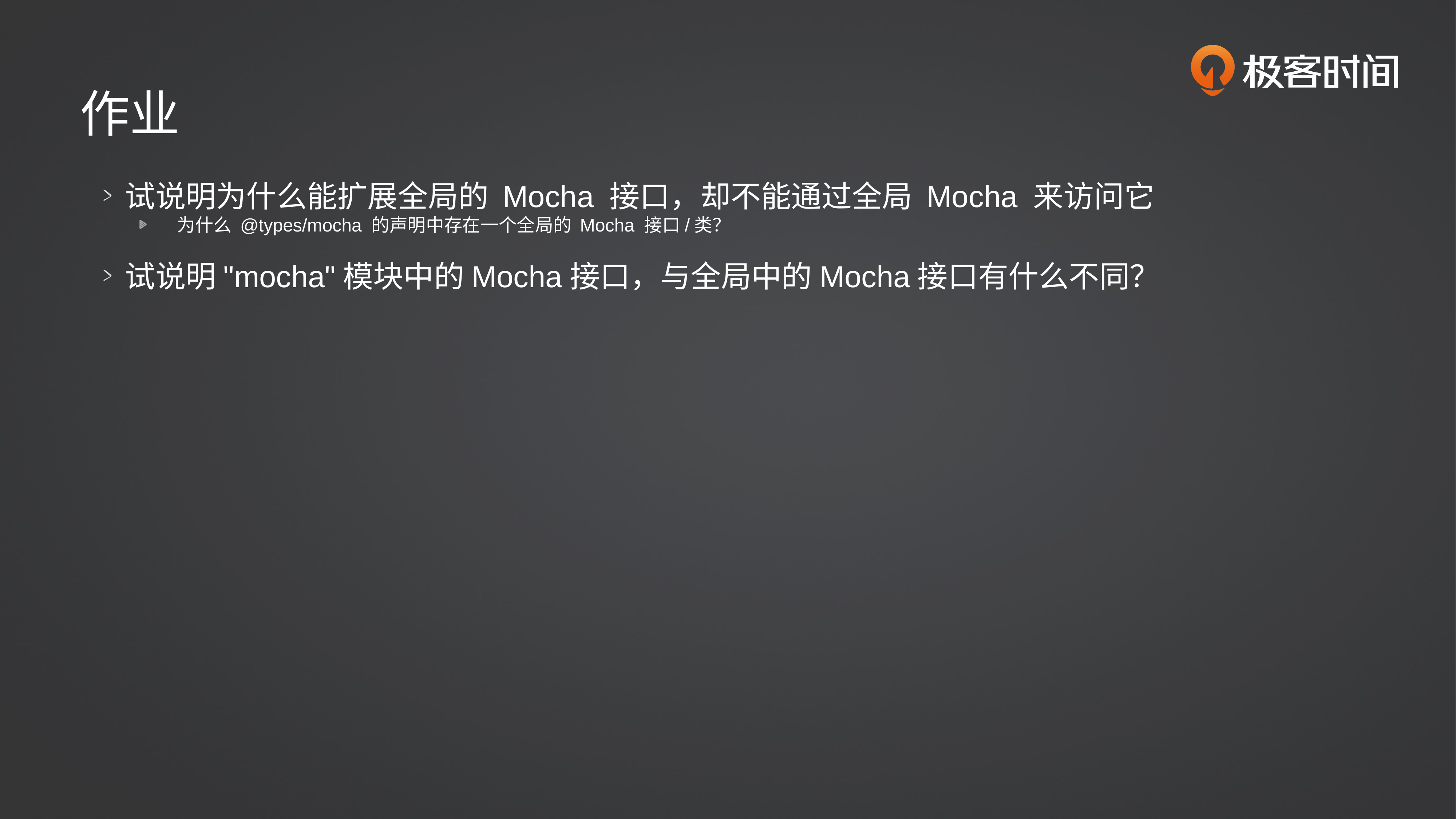

作业
试说明为什么能扩展全局的 Mocha 接口，却不能通过全局 Mocha 来访问它
为什么 @types/mocha 的声明中存在一个全局的 Mocha 接口/类？

试说明"mocha"模块中的Mocha接口，与全局中的Mocha接口有什么不同？